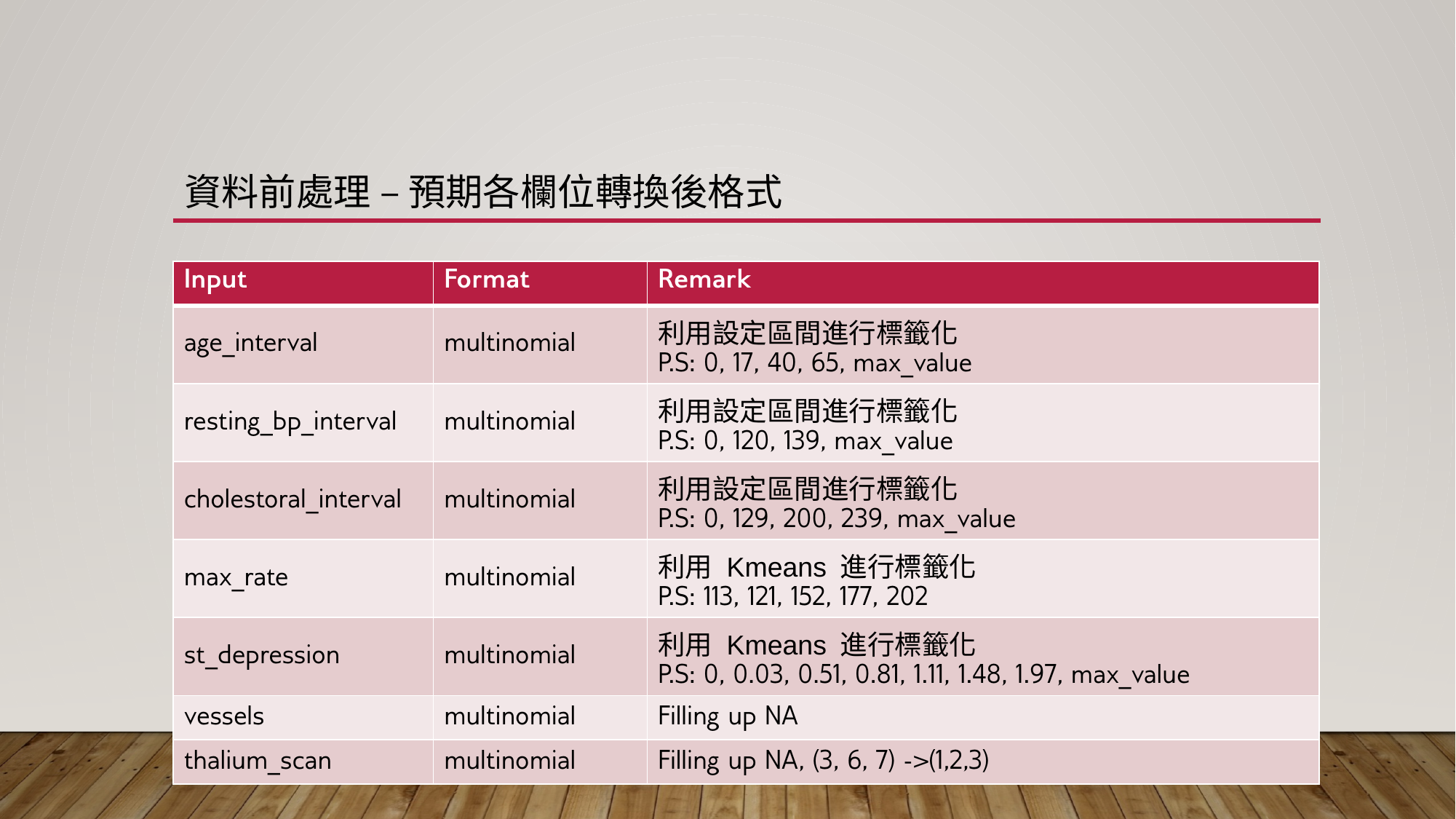

# 資料前處理 – 預期各欄位轉換後格式
| Input | Format | Remark |
| --- | --- | --- |
| age\_interval | multinomial | 利用設定區間進行標籤化 P.S: 0, 17, 40, 65, max\_value |
| resting\_bp\_interval | multinomial | 利用設定區間進行標籤化 P.S: 0, 120, 139, max\_value |
| cholestoral\_interval | multinomial | 利用設定區間進行標籤化 P.S: 0, 129, 200, 239, max\_value |
| max\_rate | multinomial | 利用 Kmeans 進行標籤化 P.S: 113, 121, 152, 177, 202 |
| st\_depression | multinomial | 利用 Kmeans 進行標籤化 P.S: 0, 0.03, 0.51, 0.81, 1.11, 1.48, 1.97, max\_value |
| vessels | multinomial | Filling up NA |
| thalium\_scan | multinomial | Filling up NA, (3, 6, 7) ->(1,2,3) |